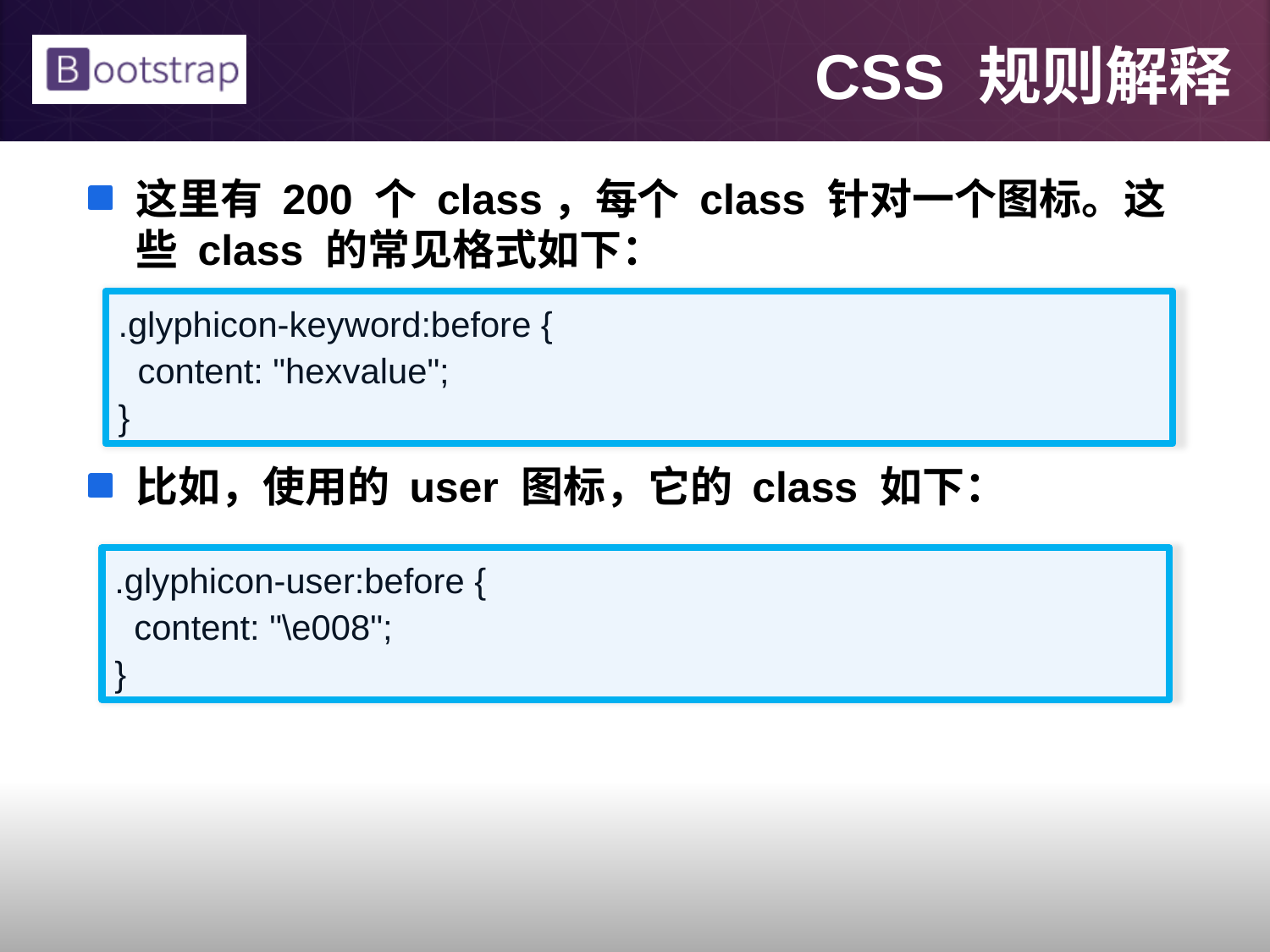

# CSS 规则解释
这里有 200 个 class，每个 class 针对一个图标。这些 class 的常见格式如下：

比如，使用的 user 图标，它的 class 如下：
.glyphicon-keyword:before {
  content: "hexvalue";
}
.glyphicon-user:before {
  content: "\e008";
}